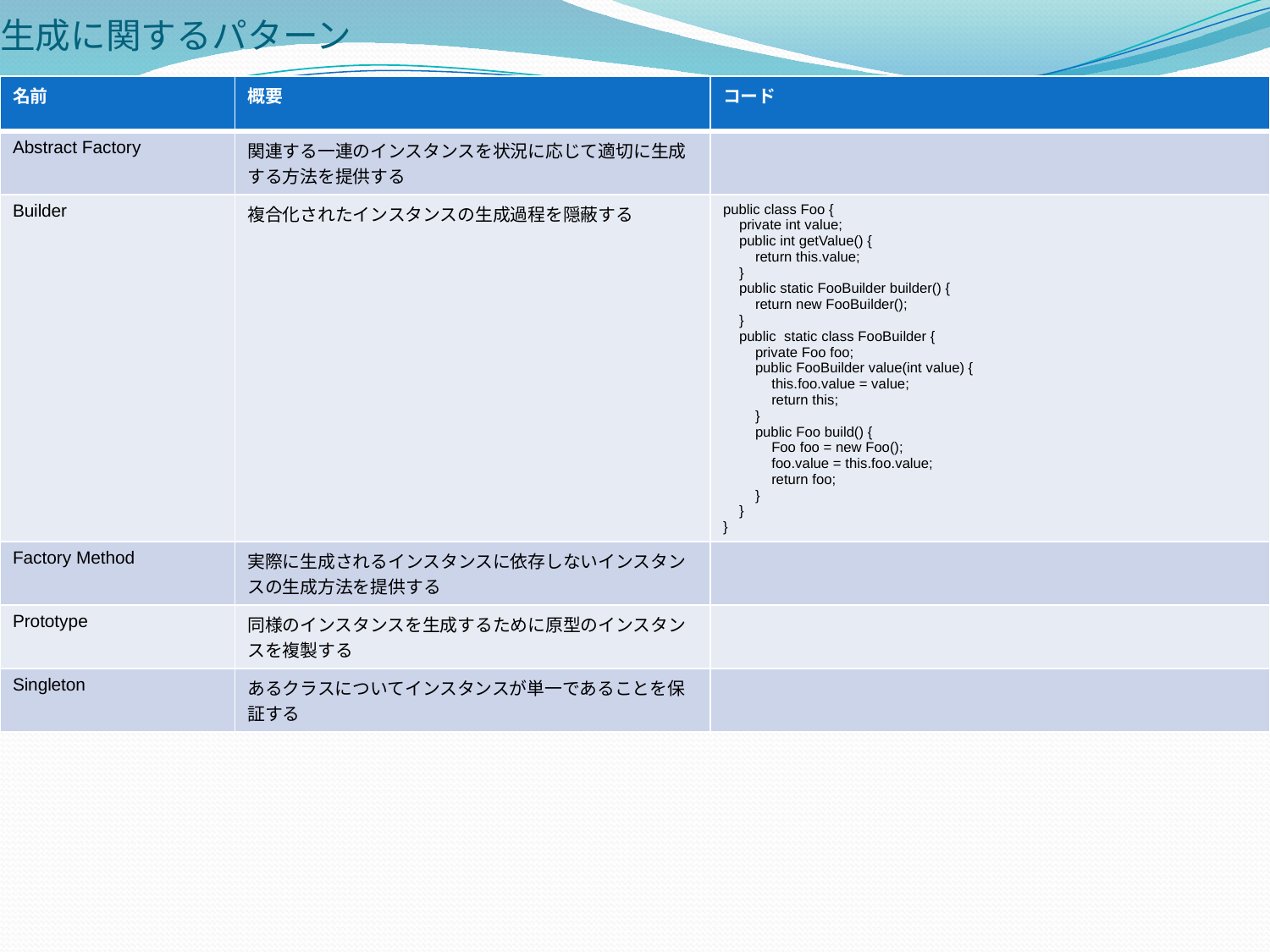

# 生成に関するパターン
| 名前 | 概要 | コード |
| --- | --- | --- |
| Abstract Factory | 関連する一連のインスタンスを状況に応じて適切に生成する方法を提供する |  |
| Builder | 複合化されたインスタンスの生成過程を隠蔽する | public class Foo { private int value; public int getValue() { return this.value; } public static FooBuilder builder() { return new FooBuilder(); } public static class FooBuilder { private Foo foo; public FooBuilder value(int value) { this.foo.value = value; return this; } public Foo build() { Foo foo = new Foo(); foo.value = this.foo.value; return foo; } } } |
| Factory Method | 実際に生成されるインスタンスに依存しないインスタンスの生成方法を提供する |  |
| Prototype | 同様のインスタンスを生成するために原型のインスタンスを複製する |  |
| Singleton | あるクラスについてインスタンスが単一であることを保証する |  |